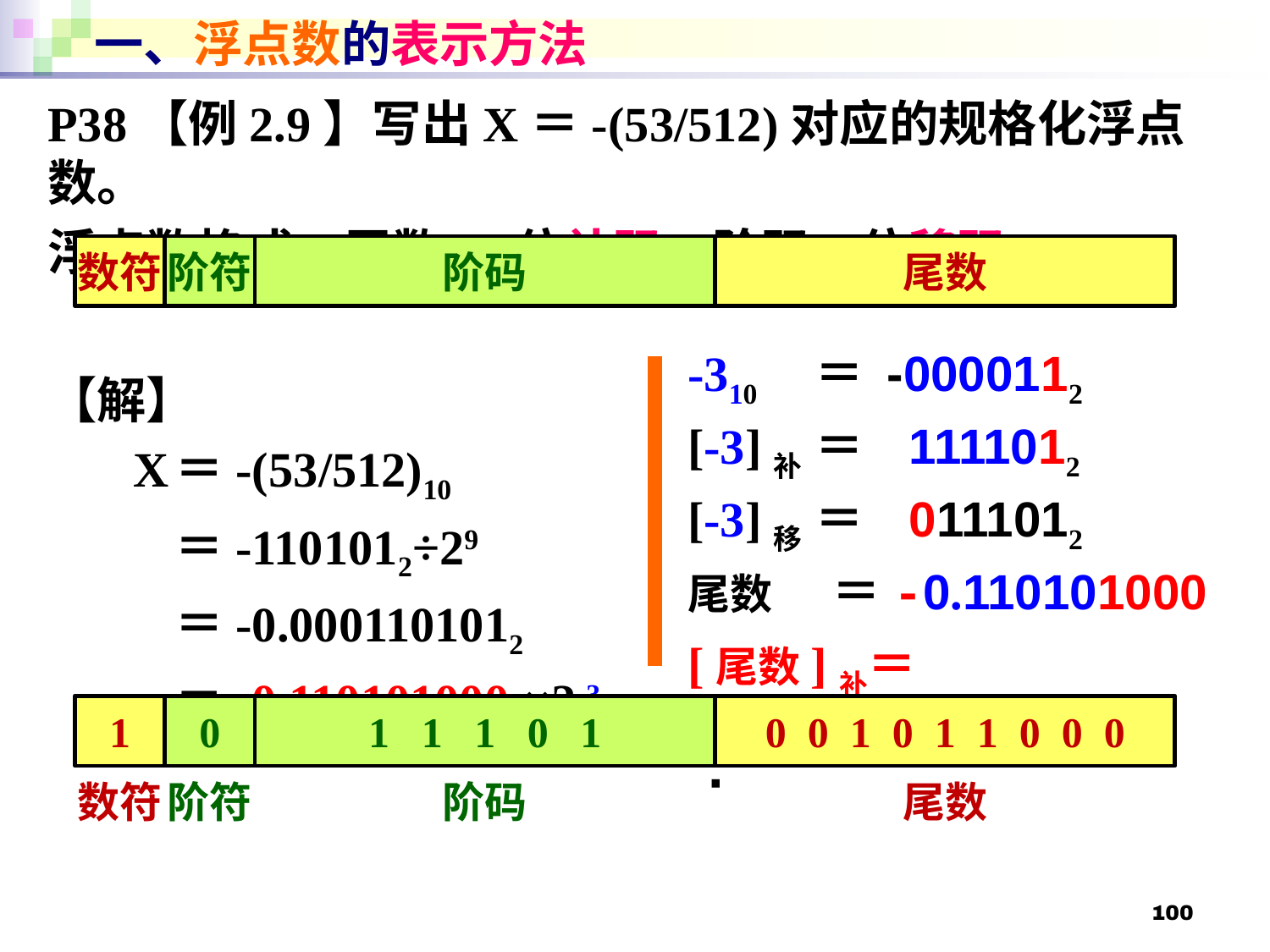

# 一、浮点数的表示方法
P38【例2.9】写出X＝-(53/512)对应的规格化浮点数。
浮点数格式：尾数10位补码、阶码6位移码。

【解】
       X	＝-(53/512)10
	＝-1101012÷29
	＝-0.0001101012
	＝-0.1101010002×2-3
数符
阶符
阶码
尾数
-310	＝ -0000112
[-3]补	＝   1111012
[-3]移	＝   0111012
尾数	  ＝-0.110101000
[尾数]补＝ 1.001011000
1
数符
0
阶符
1   1   1   0   1
阶码
0  0  1  0  1  1  0  0  0
尾数
·
100